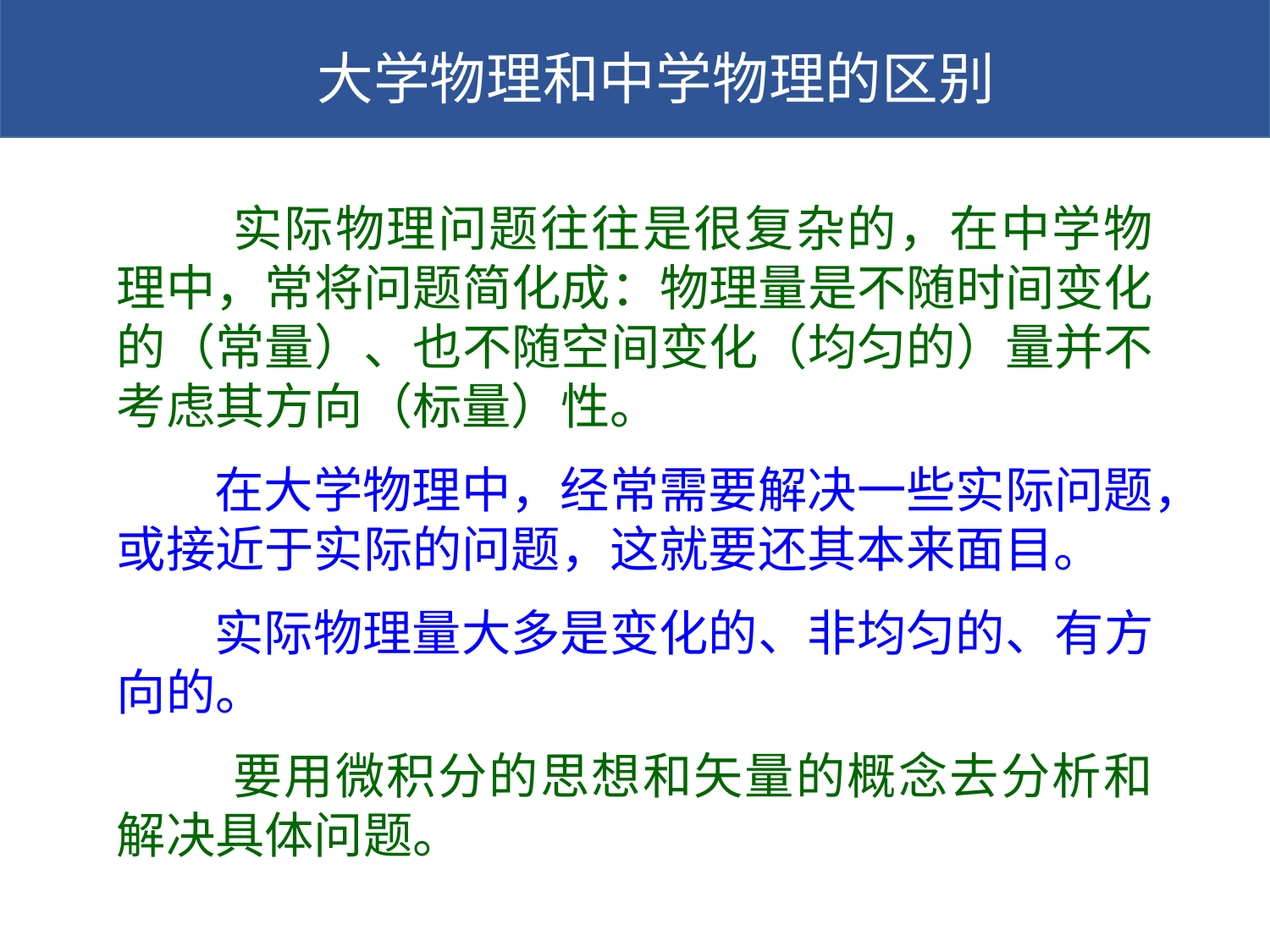

大学物理和中学物理的区别
   实际物理问题往往是很复杂的，在中学物理中，常将问题简化成：物理量是不随时间变化的（常量）、也不随空间变化（均匀的）量并不考虑其方向（标量）性。
  在大学物理中，经常需要解决一些实际问题，或接近于实际的问题，这就要还其本来面目。
  实际物理量大多是变化的、非均匀的、有方向的。
   要用微积分的思想和矢量的概念去分析和解决具体问题。